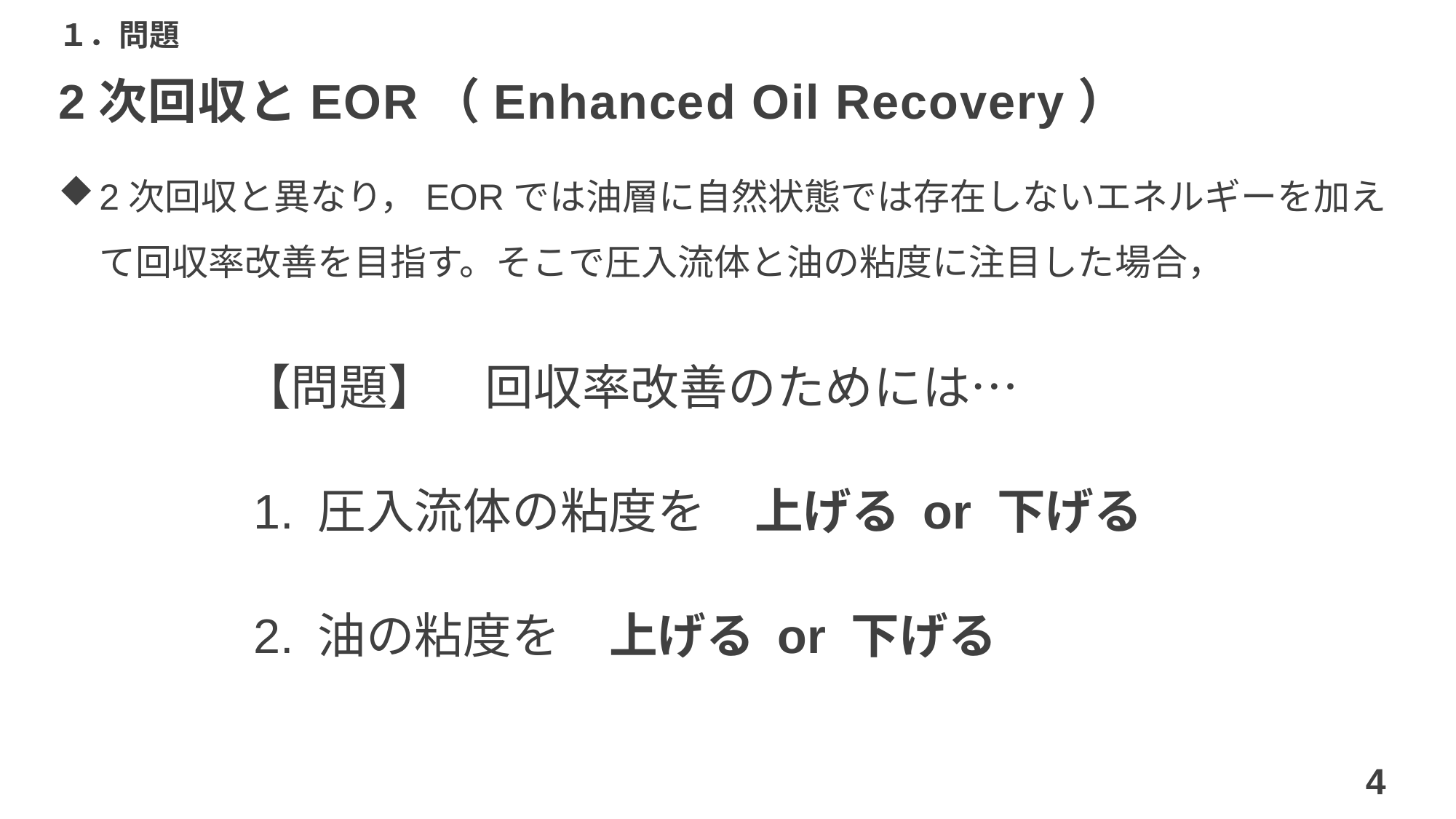

１．問題
# 2次回収とEOR（Enhanced Oil Recovery）
2次回収と異なり，EORでは油層に自然状態では存在しないエネルギーを加えて回収率改善を目指す。そこで圧入流体と油の粘度に注目した場合，
【問題】　回収率改善のためには…
圧入流体の粘度を　上げる or 下げる
油の粘度を　上げる or 下げる